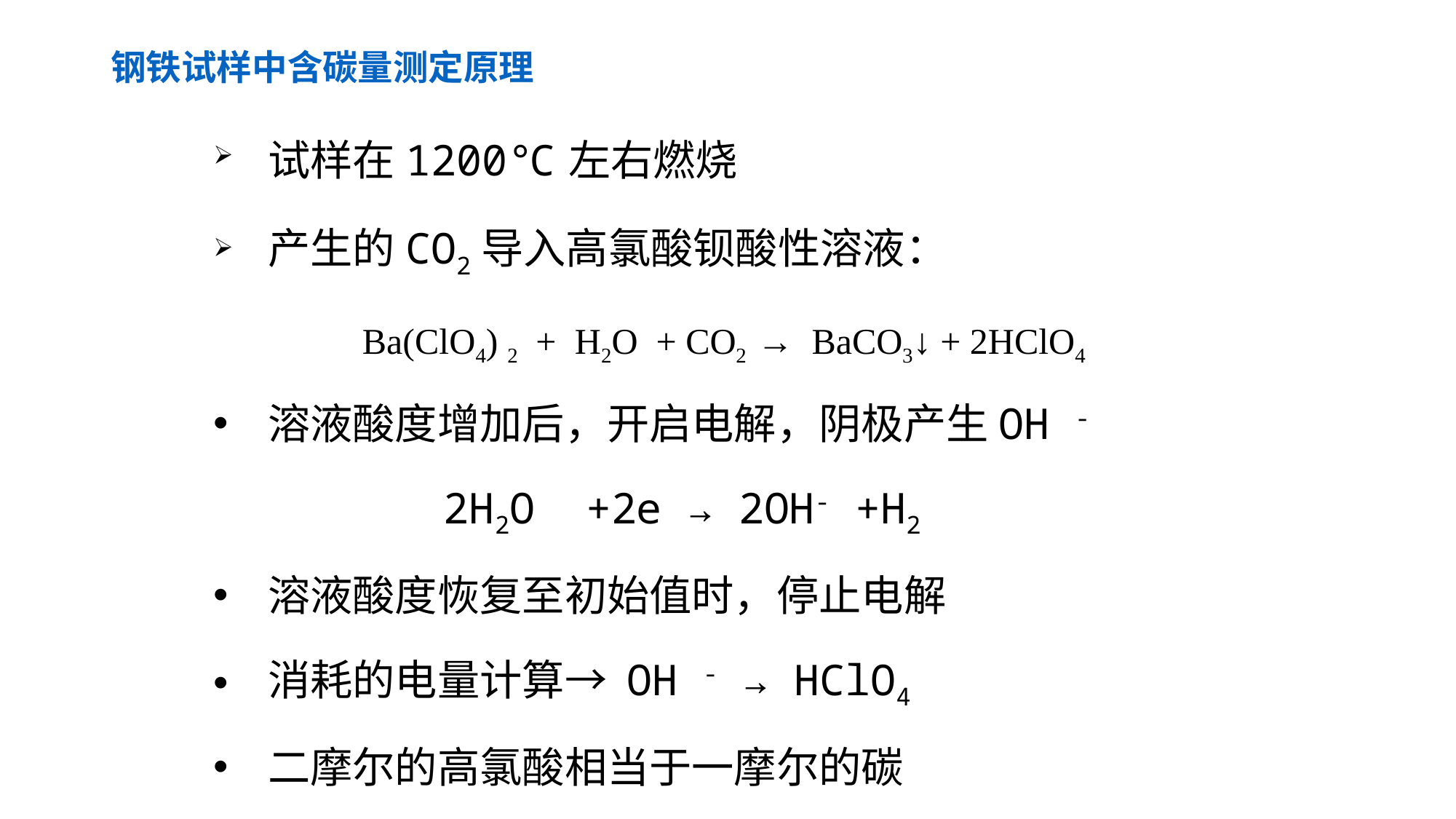

# 钢铁试样中含碳量测定原理
试样在1200℃左右燃烧
产生的CO2导入高氯酸钡酸性溶液：
  Ba(ClO4) 2  +  H2O  + CO2  →  BaCO3↓ + 2HClO4
溶液酸度增加后，开启电解，阴极产生OH -
    2H2O  +2e → 2OH- +H2
溶液酸度恢复至初始值时，停止电解
消耗的电量计算→ OH - → HClO4
二摩尔的高氯酸相当于一摩尔的碳